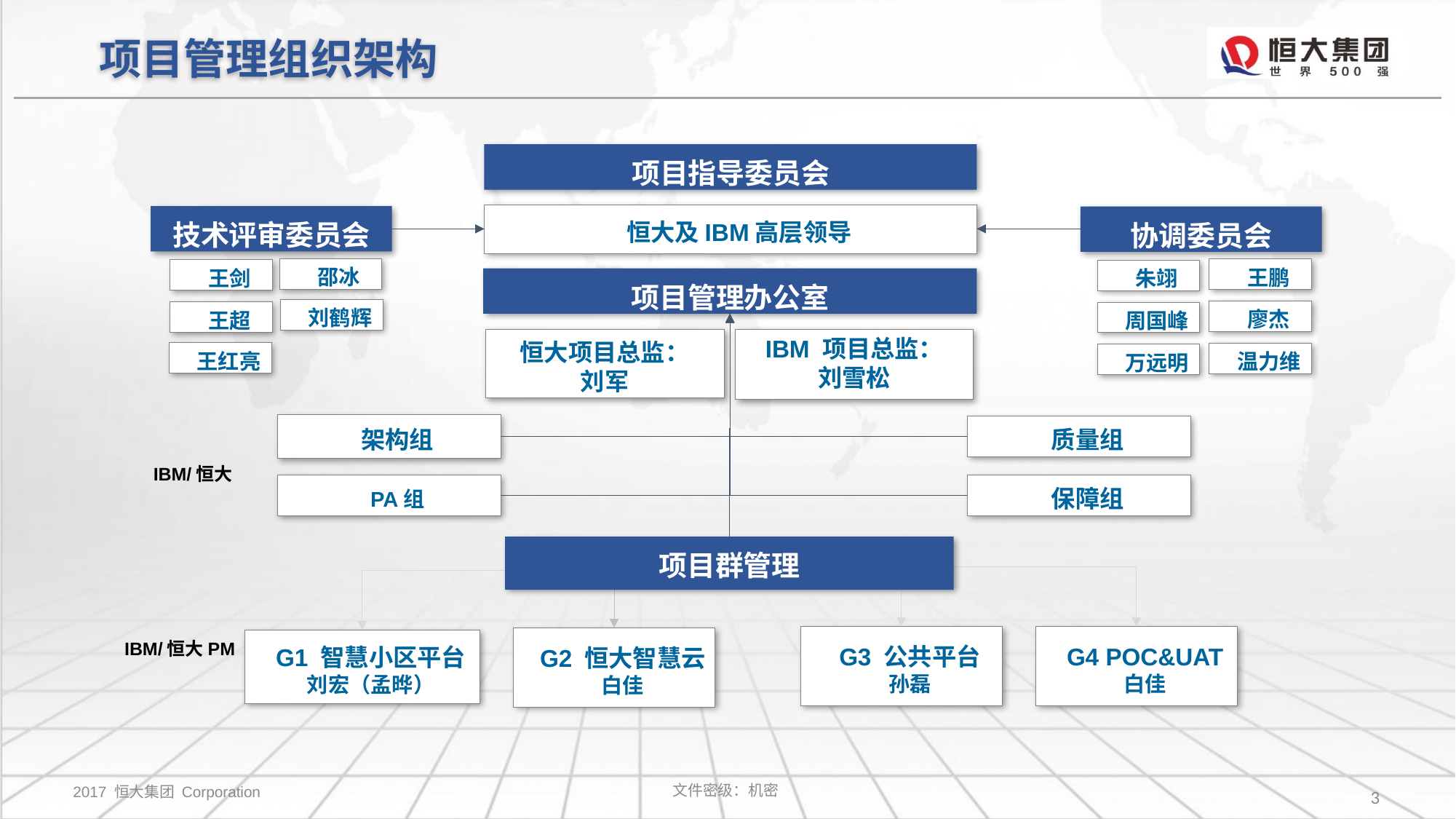

# 项目管理组织架构
项目指导委员会
恒大及IBM高层领导
技术评审委员会
协调委员会
邵冰
王鹏
王剑
朱翊
项目管理办公室
联合项目管理办公室
刘鹤辉
廖杰
王超
周国峰
IBM 项目总监：
刘雪松
恒大项目总监：
刘军
王红亮
温力维
万远明

架构组
质量组
IBM/恒大
PA组
保障组
项目群管理
G3 公共平台
孙磊
G4 POC&UAT
白佳
G2 恒大智慧云
白佳
G1 智慧小区平台
刘宏（孟晔）
IBM/恒大PM
2017 恒大集团 Corporation
文件密级：机密
3